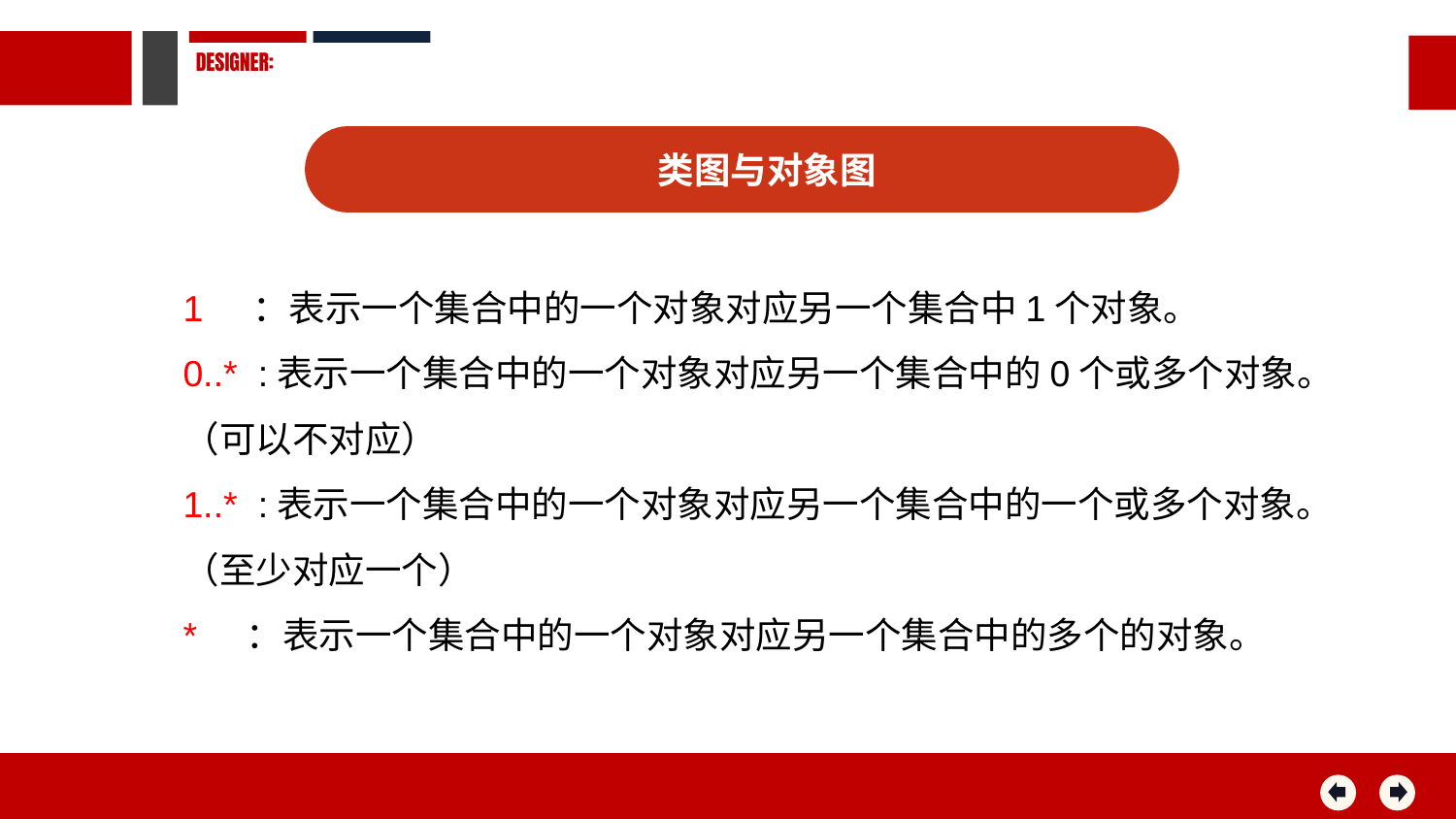

DESIGNER:

类图与对象图
1    ：表示一个集合中的一个对象对应另一个集合中1个对象。
0..*  :表示一个集合中的一个对象对应另一个集合中的0个或多个对象。（可以不对应）
1..*  :表示一个集合中的一个对象对应另一个集合中的一个或多个对象。（至少对应一个）
*    ：表示一个集合中的一个对象对应另一个集合中的多个的对象。